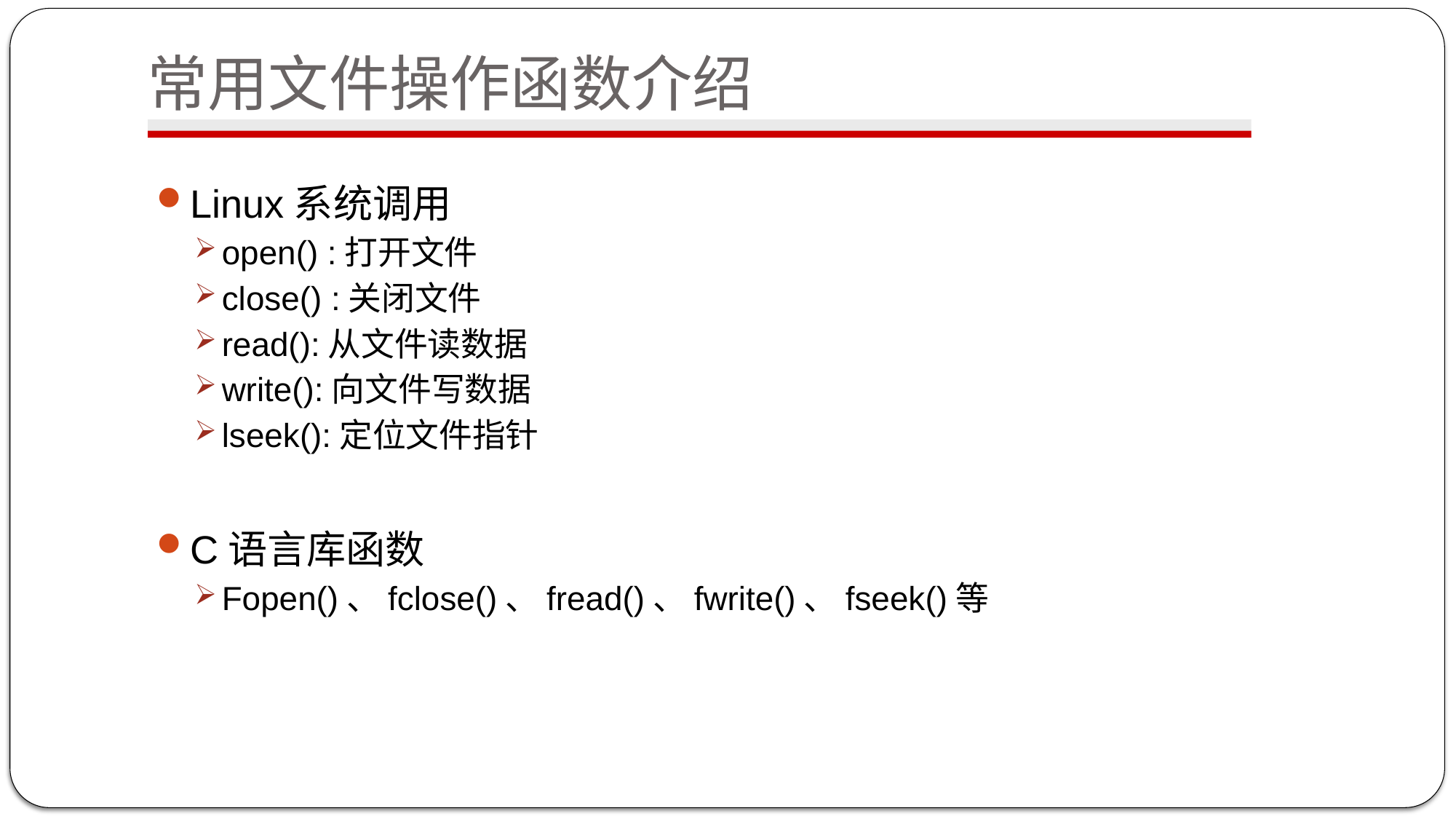

# 常用文件操作函数介绍
Linux系统调用
open() :打开文件
close() :关闭文件
read():从文件读数据
write():向文件写数据
lseek():定位文件指针

C语言库函数
Fopen()、fclose()、fread()、fwrite()、fseek()等